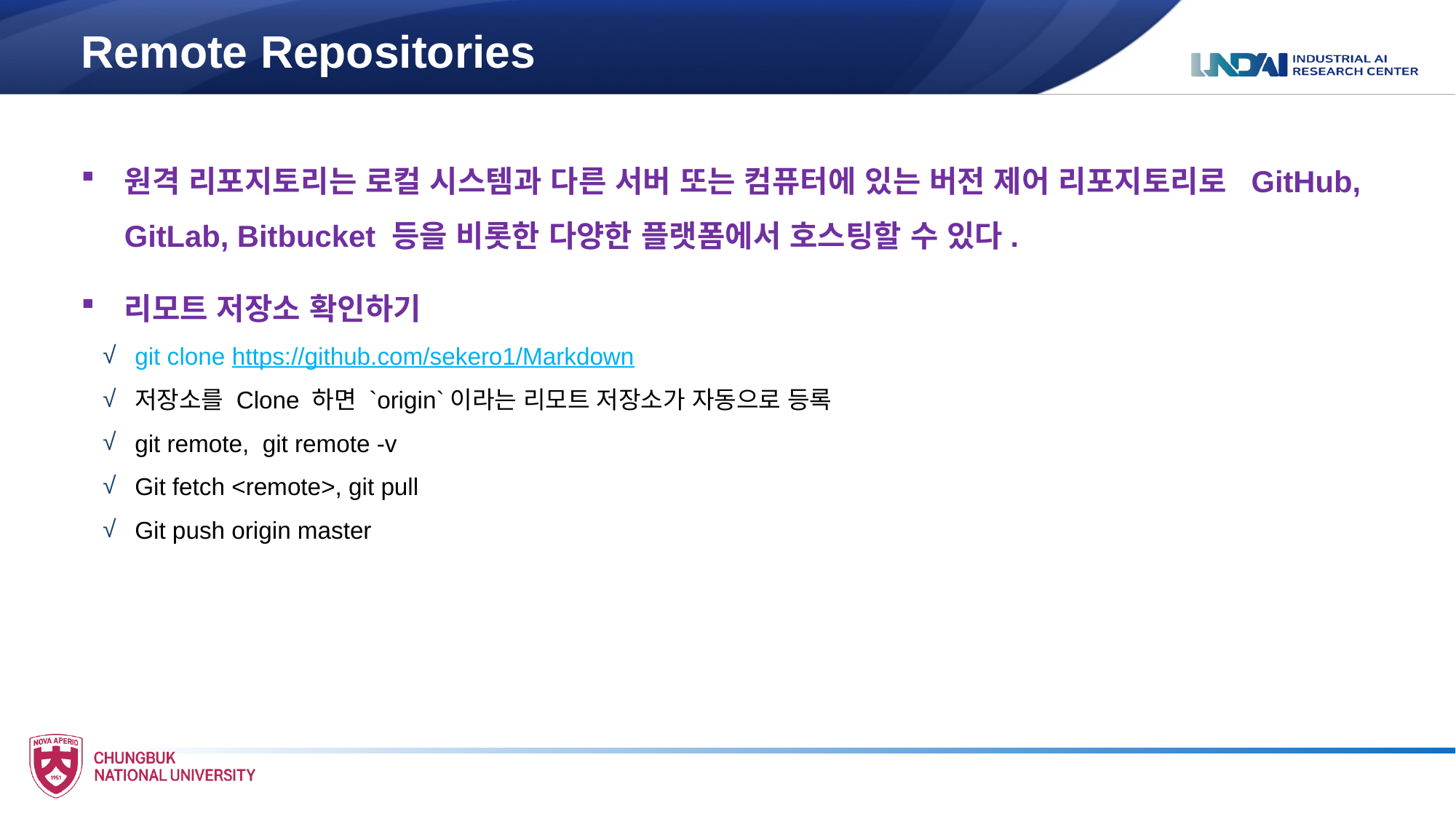

# Remote Repositories
원격 리포지토리는 로컬 시스템과 다른 서버 또는 컴퓨터에 있는 버전 제어 리포지토리로  GitHub, GitLab, Bitbucket 등을 비롯한 다양한 플랫폼에서 호스팅할 수 있다.
리모트 저장소 확인하기
git clone https://github.com/sekero1/Markdown
저장소를 Clone 하면 `origin`이라는 리모트 저장소가 자동으로 등록
git remote,  git remote -v
Git fetch <remote>, git pull
Git push origin master